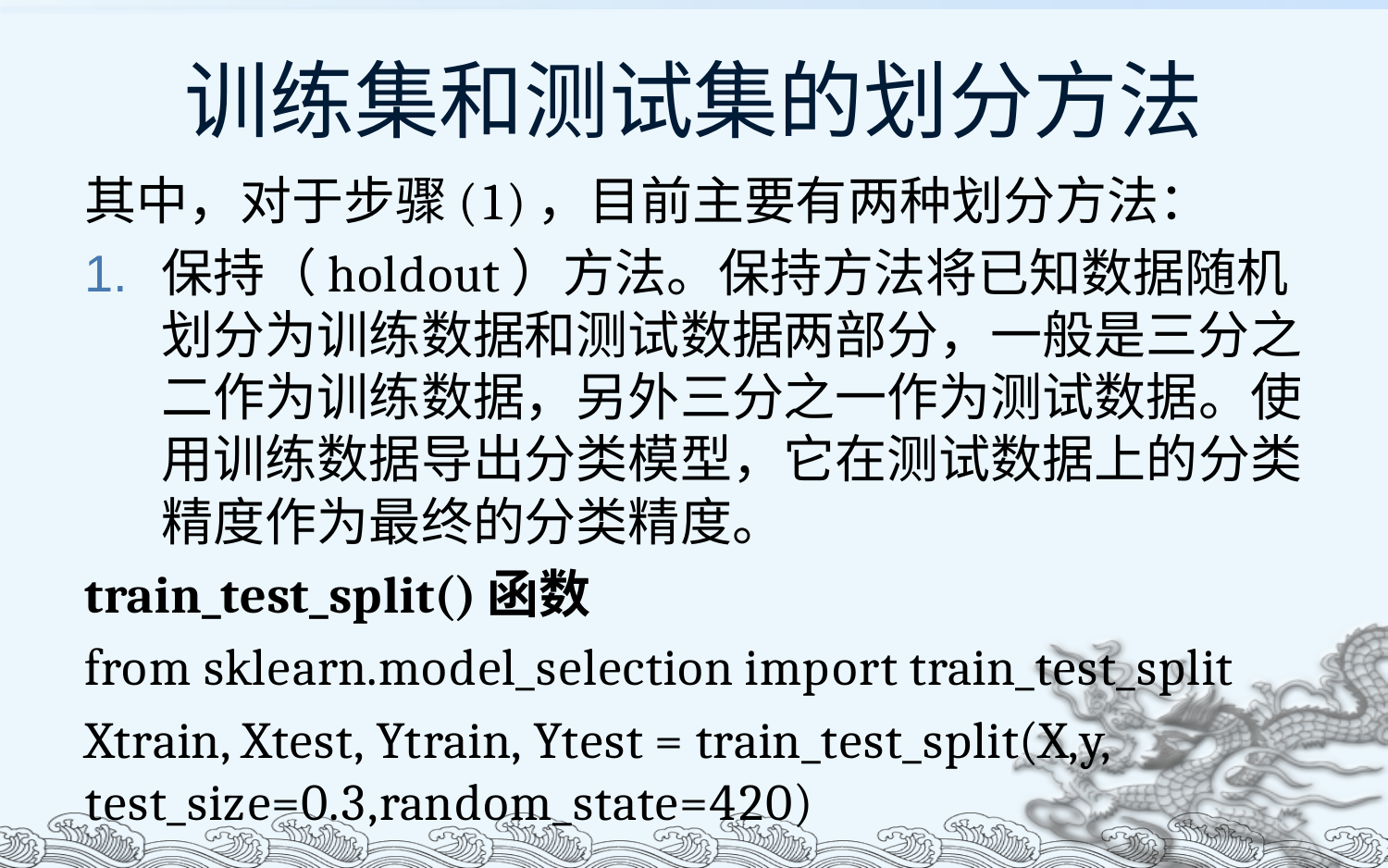

# 训练集和测试集的划分方法
其中，对于步骤(1)，目前主要有两种划分方法：
保持（holdout）方法。保持方法将已知数据随机划分为训练数据和测试数据两部分，一般是三分之二作为训练数据，另外三分之一作为测试数据。使用训练数据导出分类模型，它在测试数据上的分类精度作为最终的分类精度。
train_test_split()函数
from sklearn.model_selection import train_test_split
Xtrain, Xtest, Ytrain, Ytest = train_test_split(X,y, test_size=0.3,random_state=420)